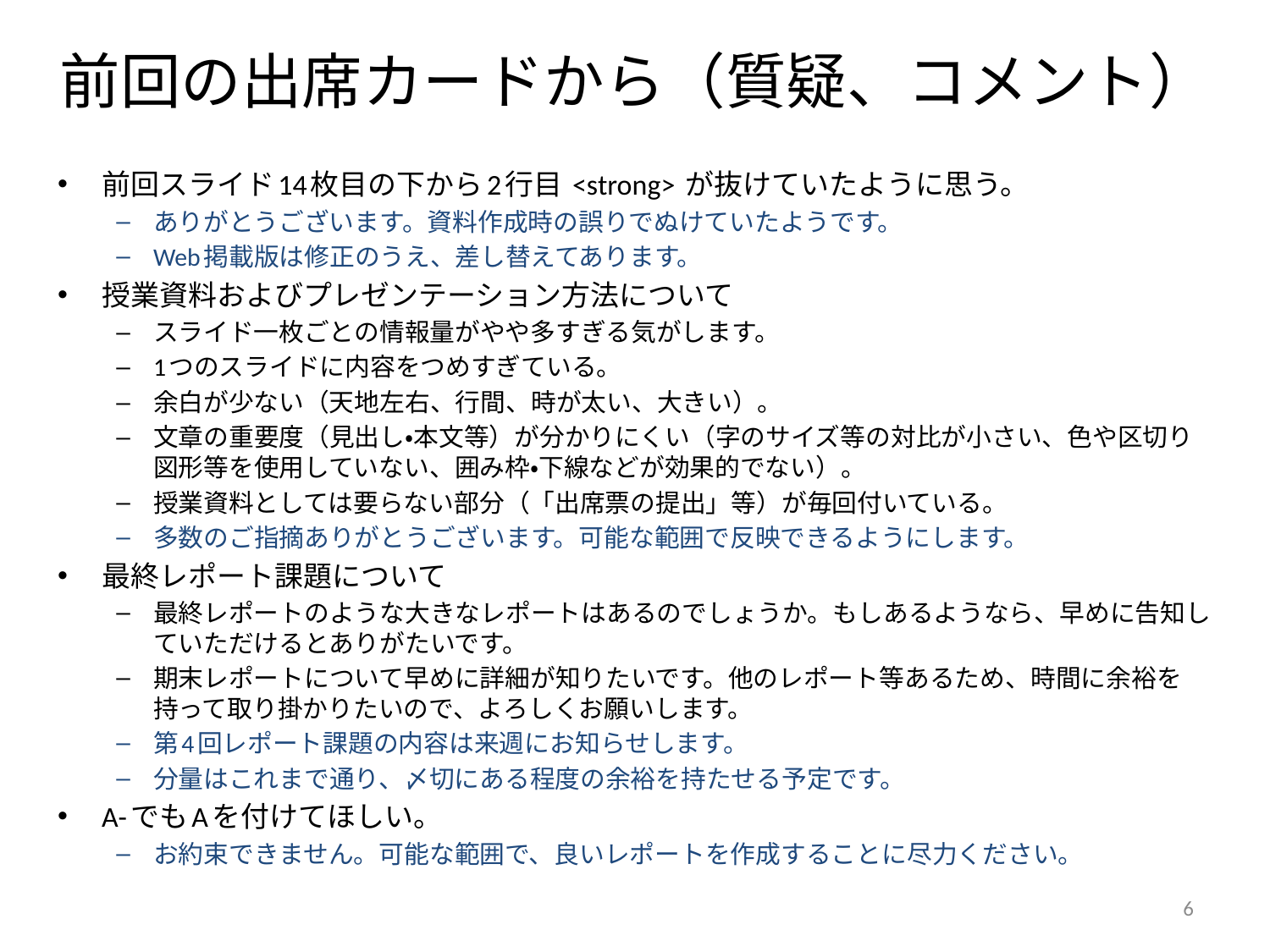

# 前回の出席カードから（質疑、コメント）
前回スライド14枚目の下から2行目 <strong> が抜けていたように思う。
ありがとうございます。資料作成時の誤りでぬけていたようです。
Web掲載版は修正のうえ、差し替えてあります。
授業資料およびプレゼンテーション方法について
スライド一枚ごとの情報量がやや多すぎる気がします。
1つのスライドに内容をつめすぎている。
余白が少ない（天地左右、行間、時が太い、大きい）。
文章の重要度（見出し・本文等）が分かりにくい（字のサイズ等の対比が小さい、色や区切り図形等を使用していない、囲み枠・下線などが効果的でない）。
授業資料としては要らない部分（「出席票の提出」等）が毎回付いている。
多数のご指摘ありがとうございます。可能な範囲で反映できるようにします。
最終レポート課題について
最終レポートのような大きなレポートはあるのでしょうか。もしあるようなら、早めに告知していただけるとありがたいです。
期末レポートについて早めに詳細が知りたいです。他のレポート等あるため、時間に余裕を持って取り掛かりたいので、よろしくお願いします。
第4回レポート課題の内容は来週にお知らせします。
分量はこれまで通り、〆切にある程度の余裕を持たせる予定です。
A-でもAを付けてほしい。
お約束できません。可能な範囲で、良いレポートを作成することに尽力ください。

6